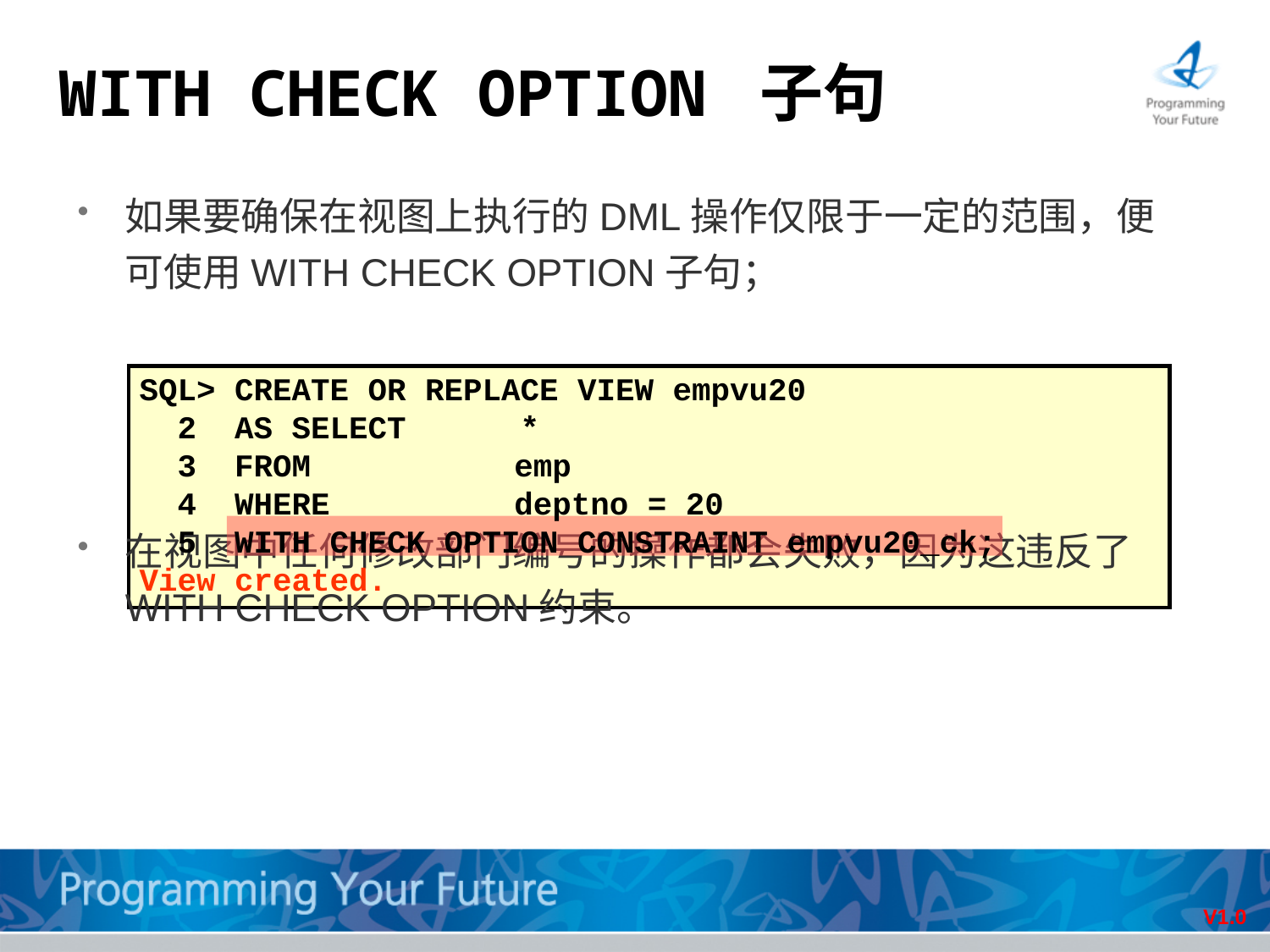

# WITH CHECK OPTION 子句
如果要确保在视图上执行的DML操作仅限于一定的范围，便可使用WITH CHECK OPTION子句；

在视图中任何修改部门编号的操作都会失败，因为这违反了 WITH CHECK OPTION约束。

SQL> CREATE OR REPLACE VIEW empvu20
  2  AS SELECT	*
  3  FROM	        emp
  4  WHERE	        deptno = 20
  5  WITH CHECK OPTION CONSTRAINT empvu20_ck;
View created.